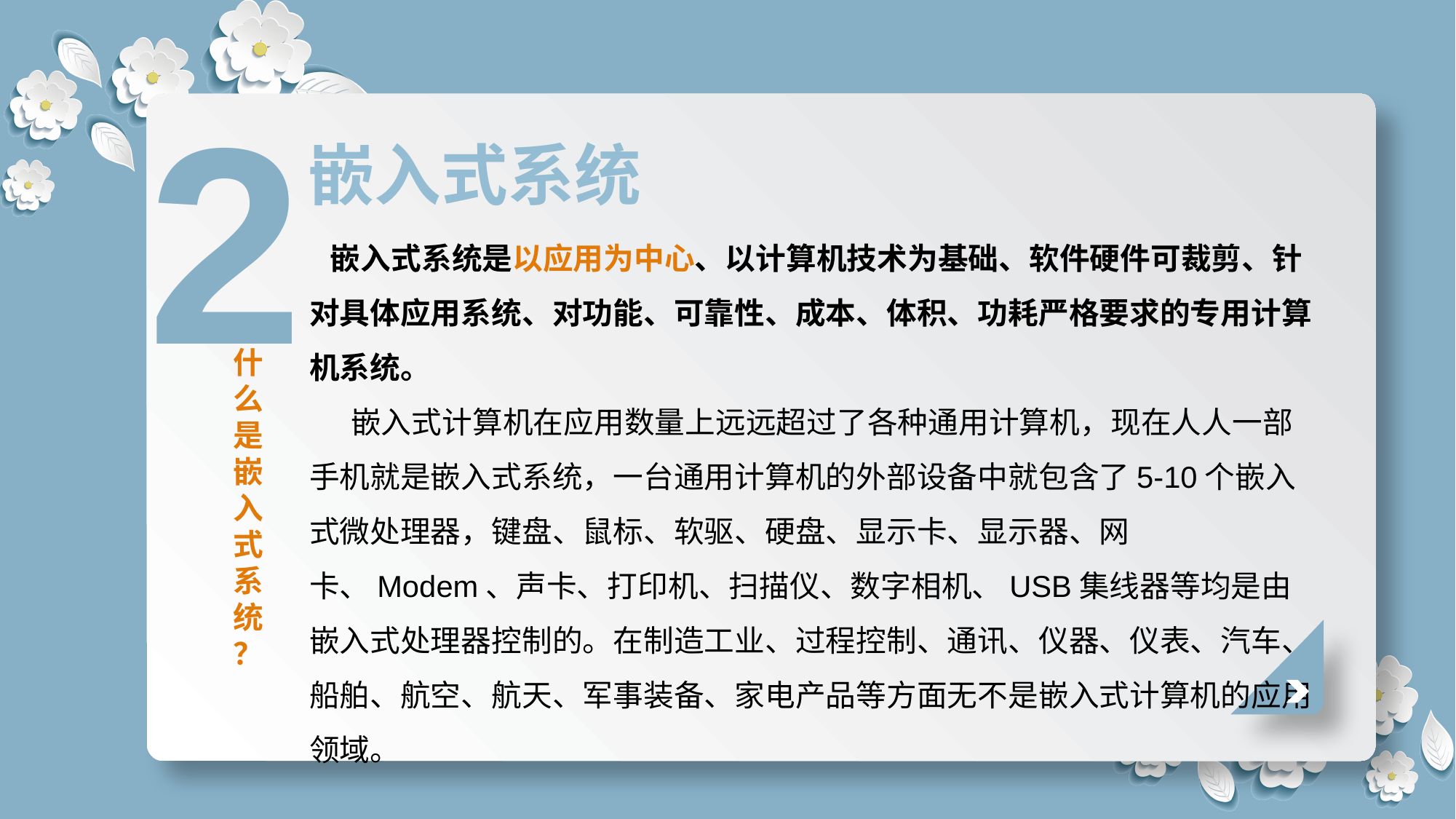

2

嵌入式系统
  嵌入式系统是以应用为中心、以计算机技术为基础、软件硬件可裁剪、针对具体应用系统、对功能、可靠性、成本、体积、功耗严格要求的专用计算机系统。
     嵌入式计算机在应用数量上远远超过了各种通用计算机，现在人人一部手机就是嵌入式系统，一台通用计算机的外部设备中就包含了5-10个嵌入式微处理器，键盘、鼠标、软驱、硬盘、显示卡、显示器、网卡、Modem、声卡、打印机、扫描仪、数字相机、USB集线器等均是由嵌入式处理器控制的。在制造工业、过程控制、通讯、仪器、仪表、汽车、船舶、航空、航天、军事装备、家电产品等方面无不是嵌入式计算机的应用领域。

什么是嵌入式系统？

延时符